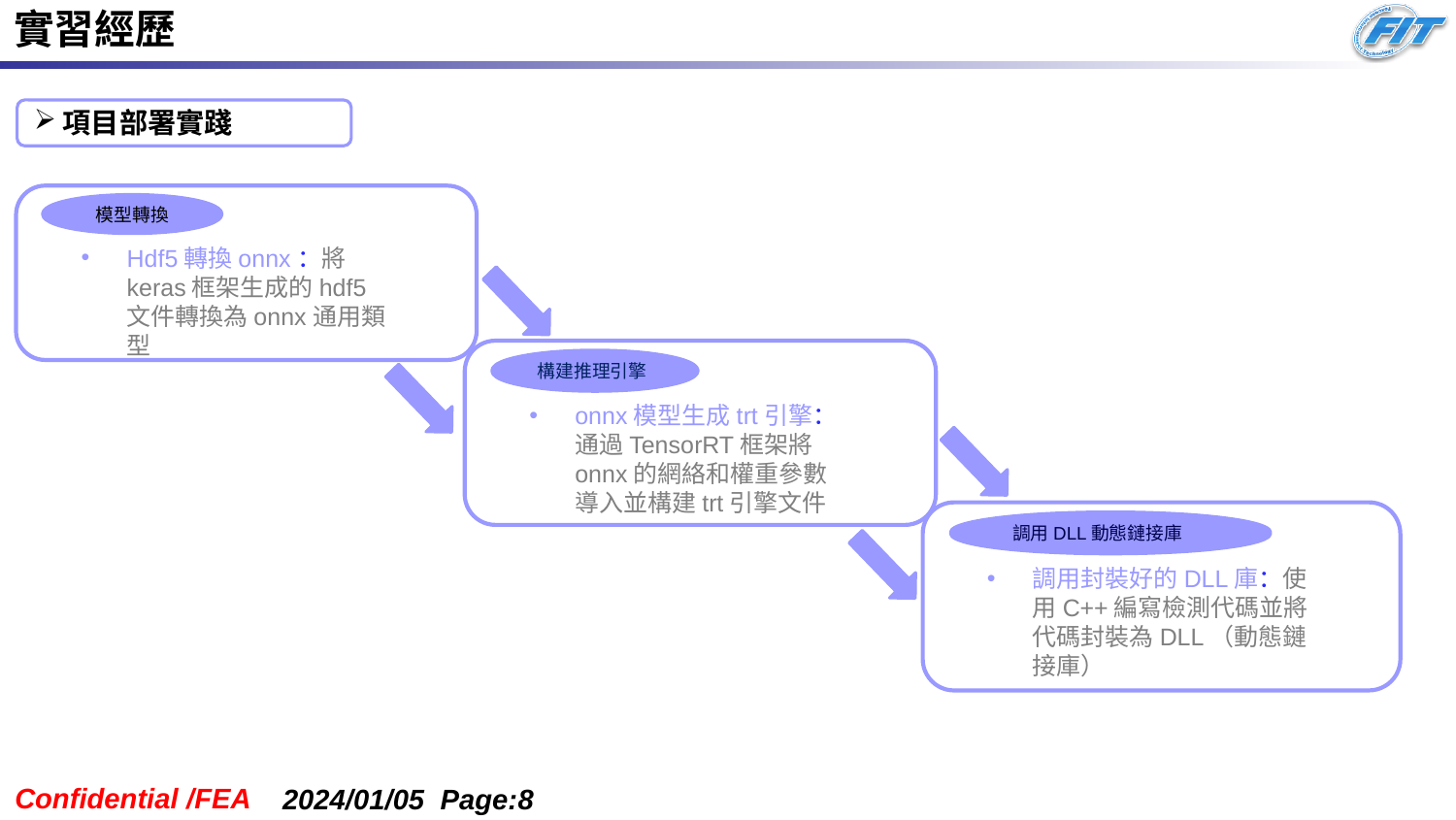

實習經歷
項目部署實踐

模型轉換
Hdf5轉換onnx：將keras框架生成的hdf5文件轉換為onnx通用類型

構建推理引擎
onnx模型生成trt引擎：通過TensorRT框架將onnx的網絡和權重參數導入並構建trt引擎文件

調用DLL動態鏈接庫
調用封裝好的DLL庫：使用C++編寫檢測代碼並將代碼封裝為DLL（動態鏈接庫）